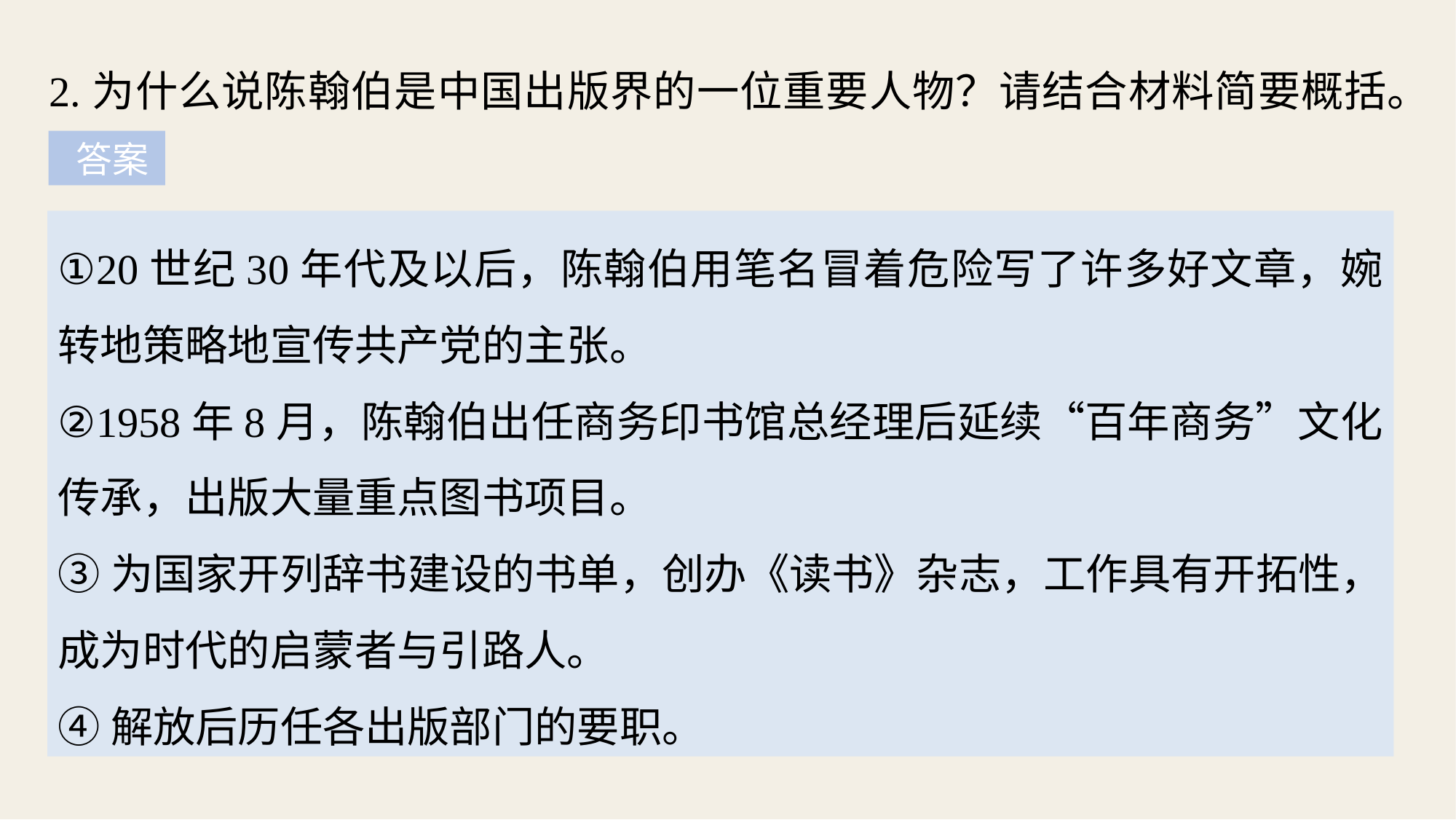

2.为什么说陈翰伯是中国出版界的一位重要人物？请结合材料简要概括。

 答案
①20世纪30年代及以后，陈翰伯用笔名冒着危险写了许多好文章，婉转地策略地宣传共产党的主张。
②1958年8月，陈翰伯出任商务印书馆总经理后延续“百年商务”文化传承，出版大量重点图书项目。
③为国家开列辞书建设的书单，创办《读书》杂志，工作具有开拓性，成为时代的启蒙者与引路人。
④解放后历任各出版部门的要职。